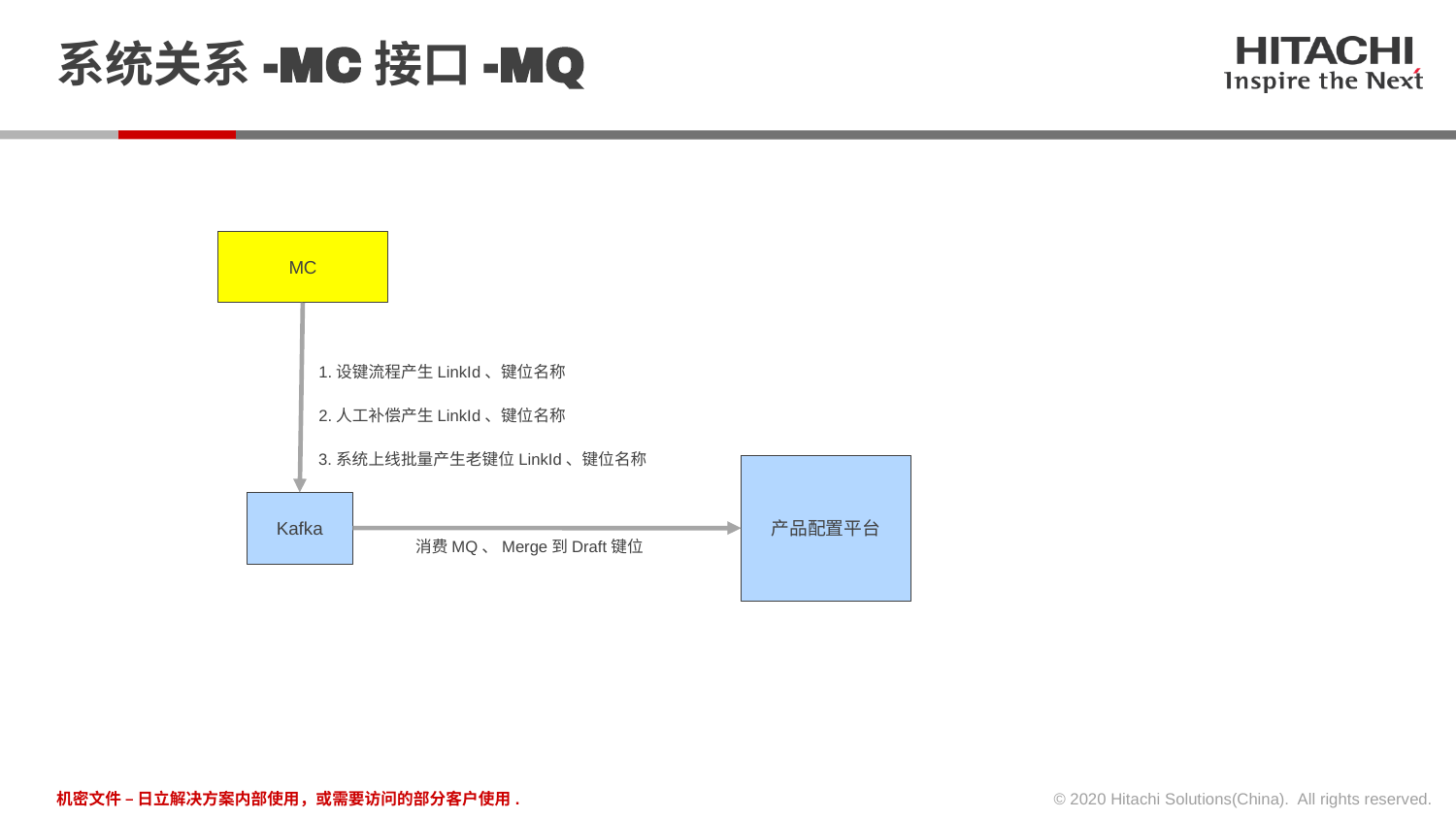

# 系统关系-MC接口-MQ
MC
1.设键流程产生LinkId、键位名称
2.人工补偿产生LinkId、键位名称
3.系统上线批量产生老键位LinkId、键位名称
产品配置平台
Kafka
消费MQ、Merge到Draft键位